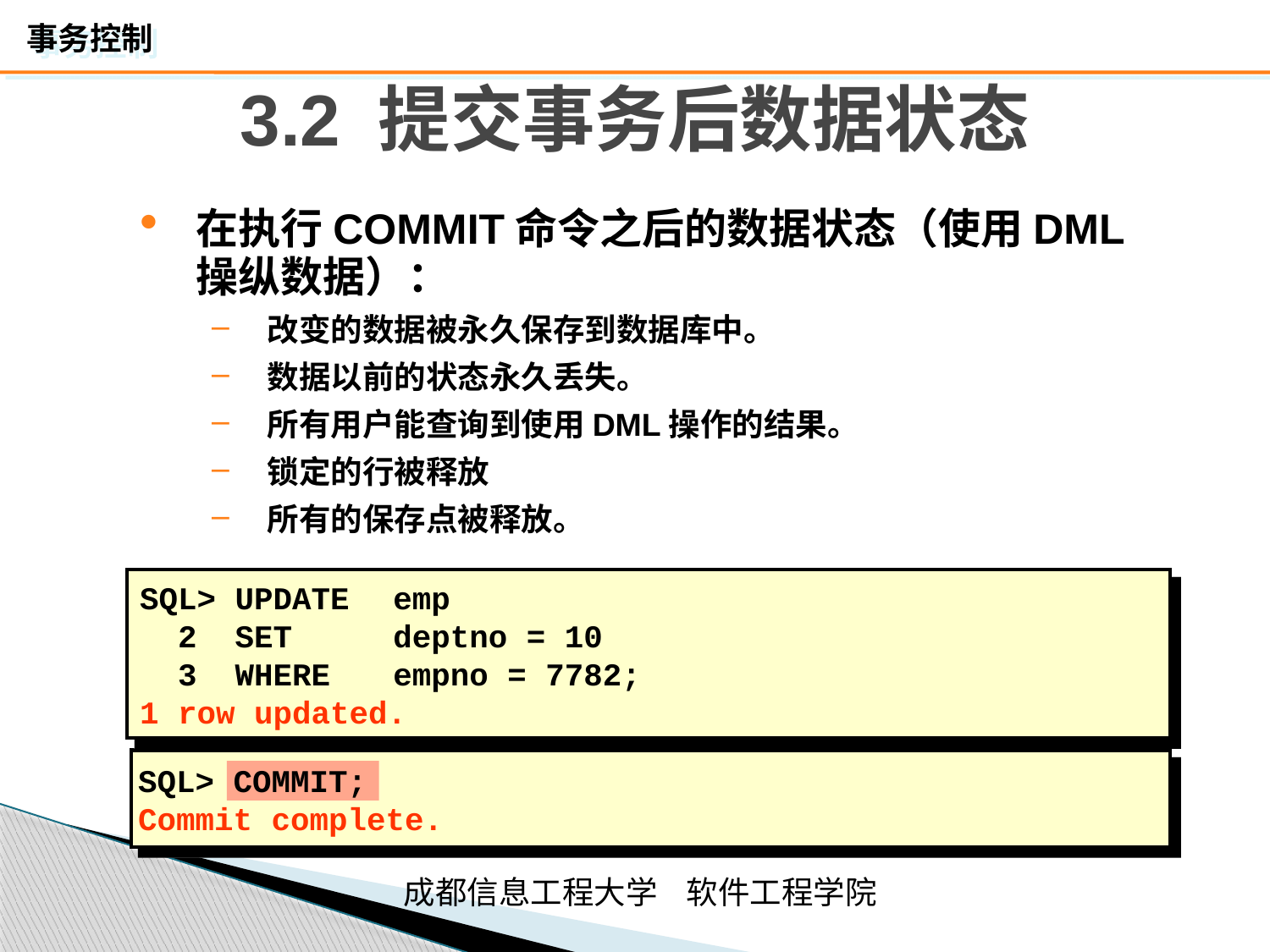

# 3.2 提交事务后数据状态
在执行COMMIT命令之后的数据状态（使用DML操纵数据）：
改变的数据被永久保存到数据库中。
数据以前的状态永久丢失。
所有用户能查询到使用DML操作的结果。
锁定的行被释放
所有的保存点被释放。
SQL> UPDATE	emp
  2  SET 	deptno = 10
  3  WHERE	empno = 7782;
1 row updated.

SQL> COMMIT;
Commit complete.